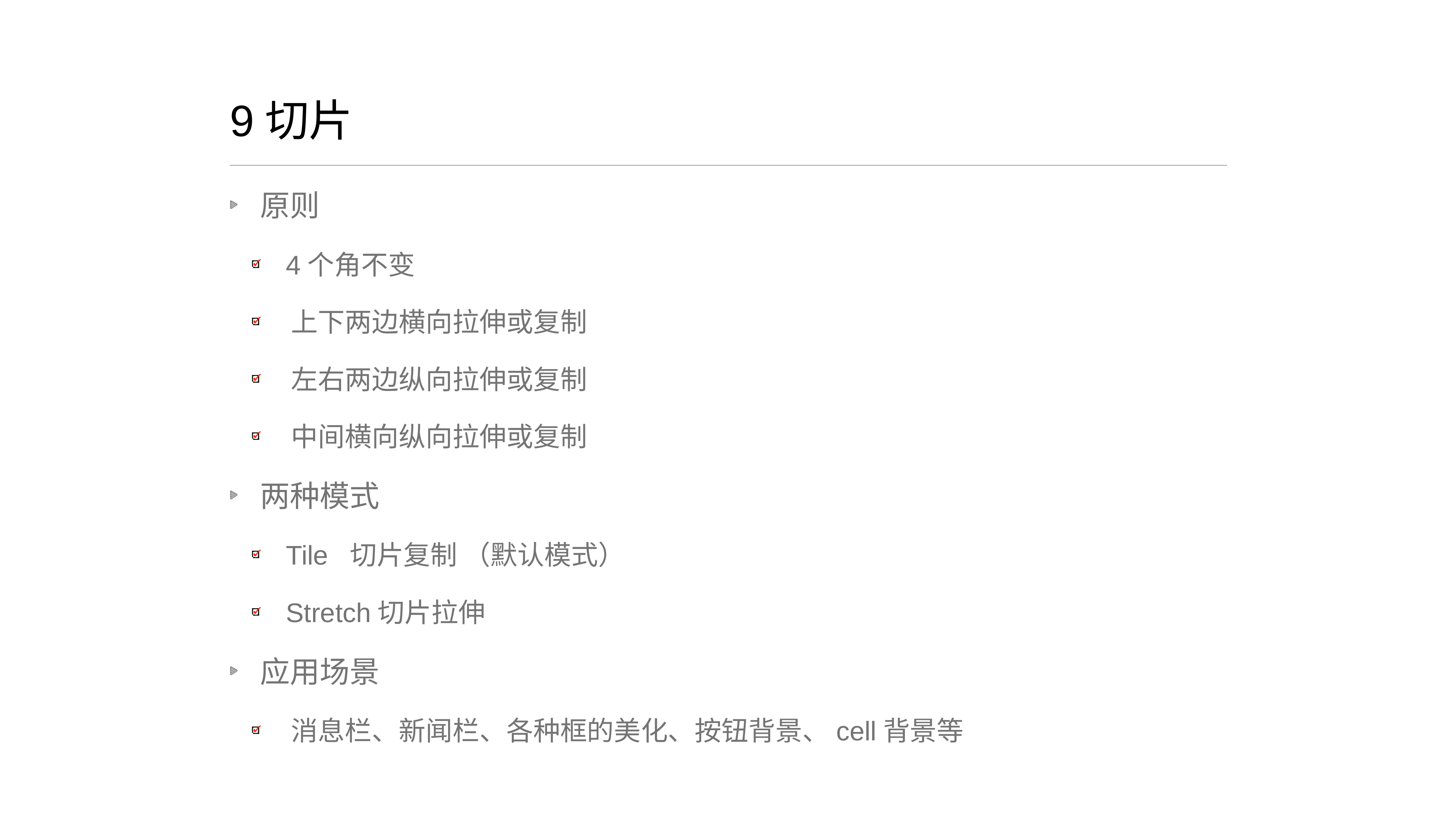

# 9切片
原则
 4个角不变
 上下两边横向拉伸或复制
 左右两边纵向拉伸或复制
 中间横向纵向拉伸或复制
两种模式
 Tile  切片复制 （默认模式）
 Stretch切片拉伸
应用场景
 消息栏、新闻栏、各种框的美化、按钮背景、cell背景等